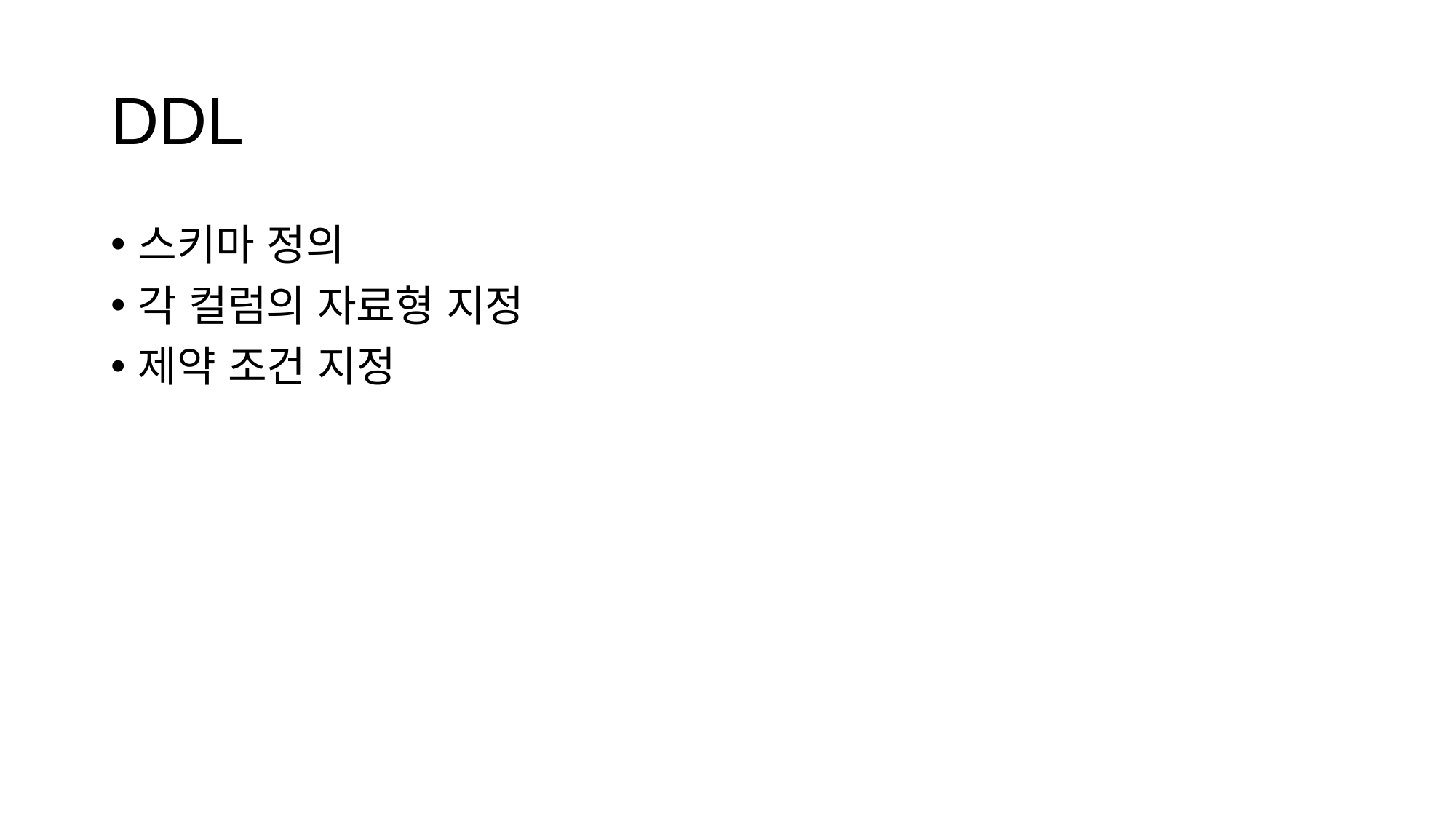

# DDL
스키마 정의
각 컬럼의 자료형 지정
제약 조건 지정